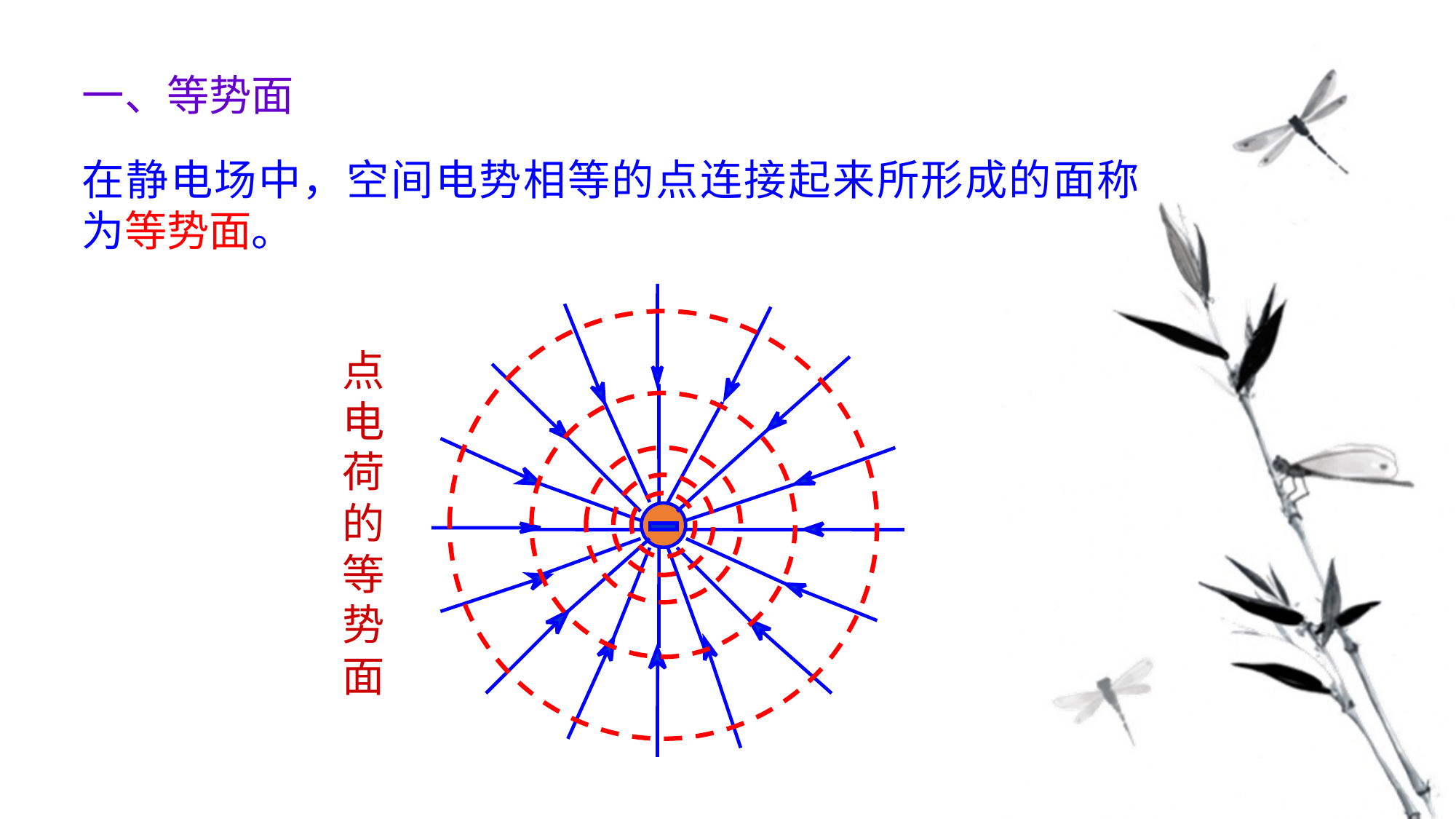

一、等势面
在静电场中，空间电势相等的点连接起来所形成的面称为等势面。

点电荷的等势面